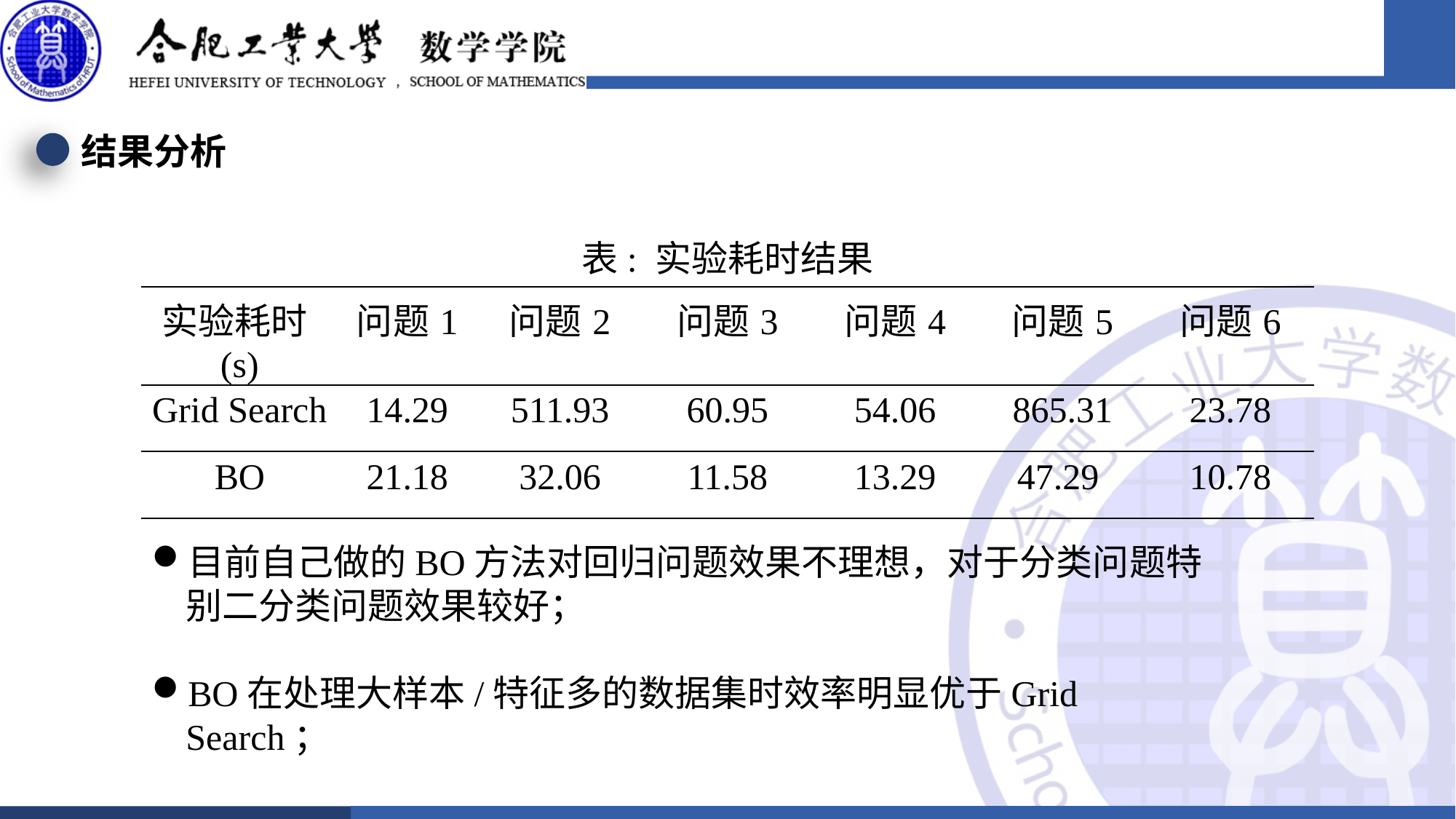

结果分析

表: 实验耗时结果
| 实验耗时(s) | 问题1 | 问题2 | 问题3 | 问题4 | 问题5 | 问题6 |
| --- | --- | --- | --- | --- | --- | --- |
| Grid Search | 14.29 | 511.93 | 60.95 | 54.06 | 865.31 | 23.78 |
| BO | 21.18 | 32.06 | 11.58 | 13.29 | 47.29 | 10.78 |
目前自己做的BO方法对回归问题效果不理想，对于分类问题特别二分类问题效果较好；

BO在处理大样本/特征多的数据集时效率明显优于Grid Search；